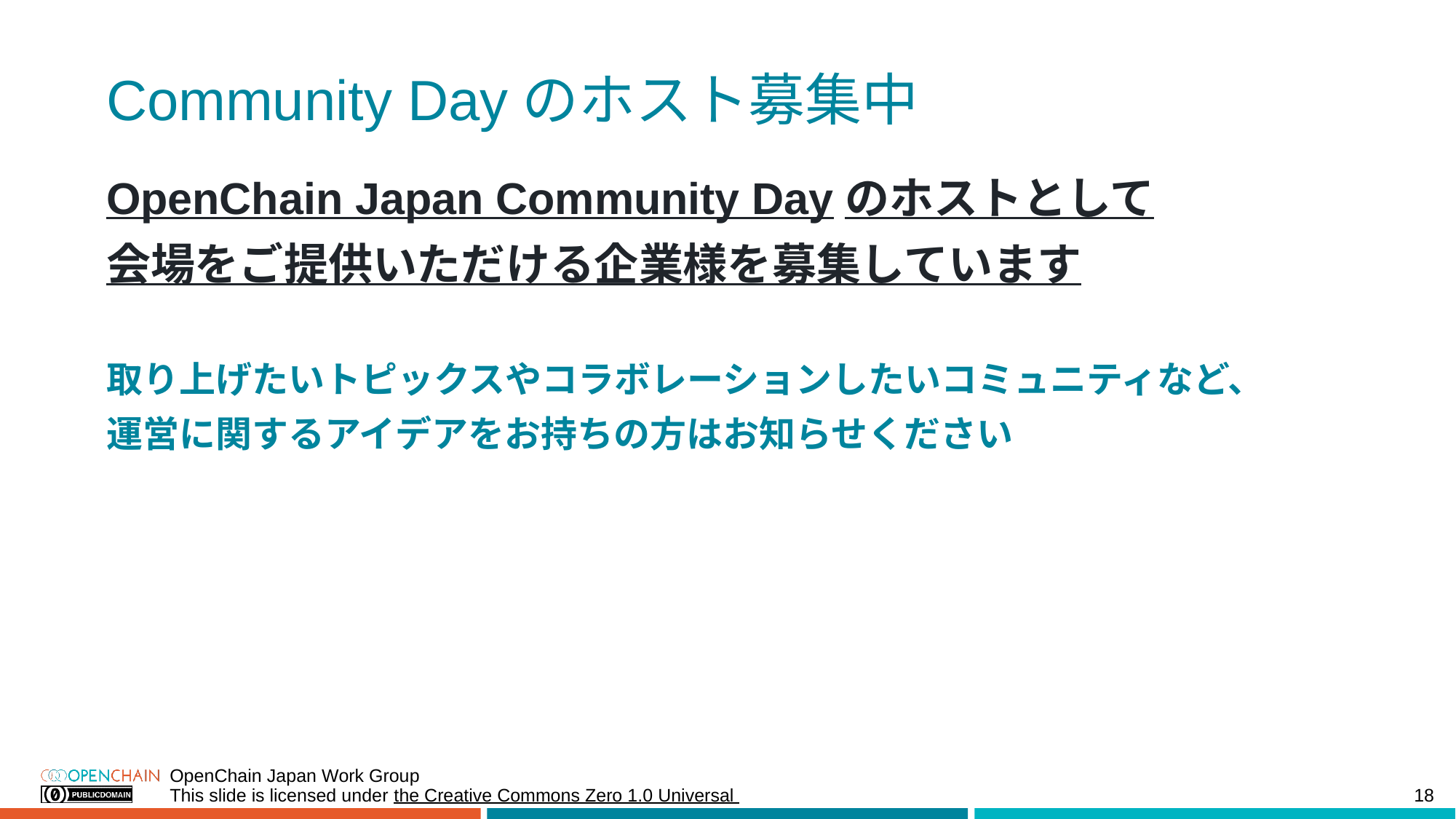

# Community Dayのホスト募集中
OpenChain Japan Community Dayのホストとして
会場をご提供いただける企業様を募集しています

取り上げたいトピックスやコラボレーションしたいコミュニティなど、
運営に関するアイデアをお持ちの方はお知らせください
OpenChain Japan Work Group
18